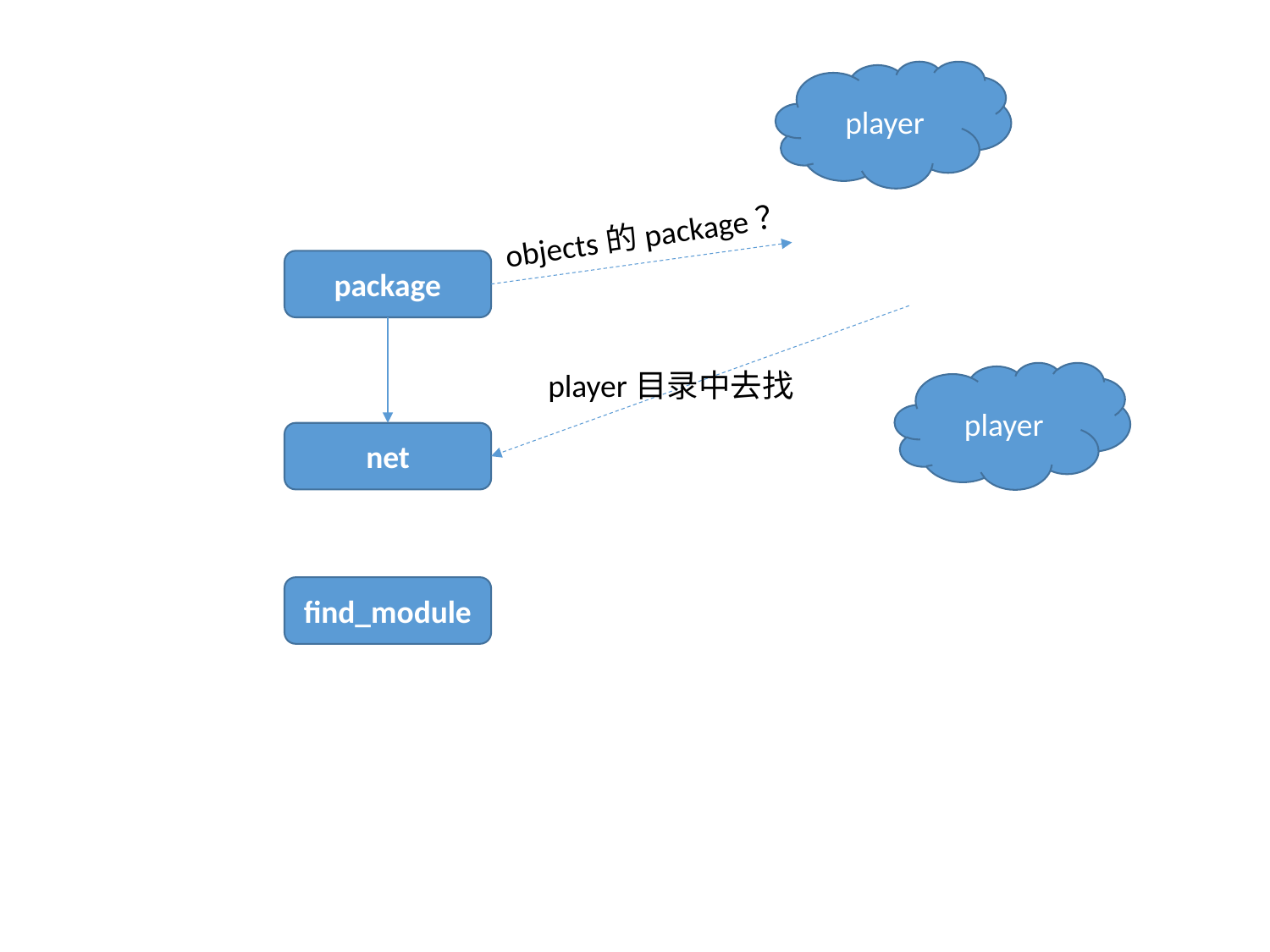

player
objects的package？
package
player目录中去找
player
net
find_module